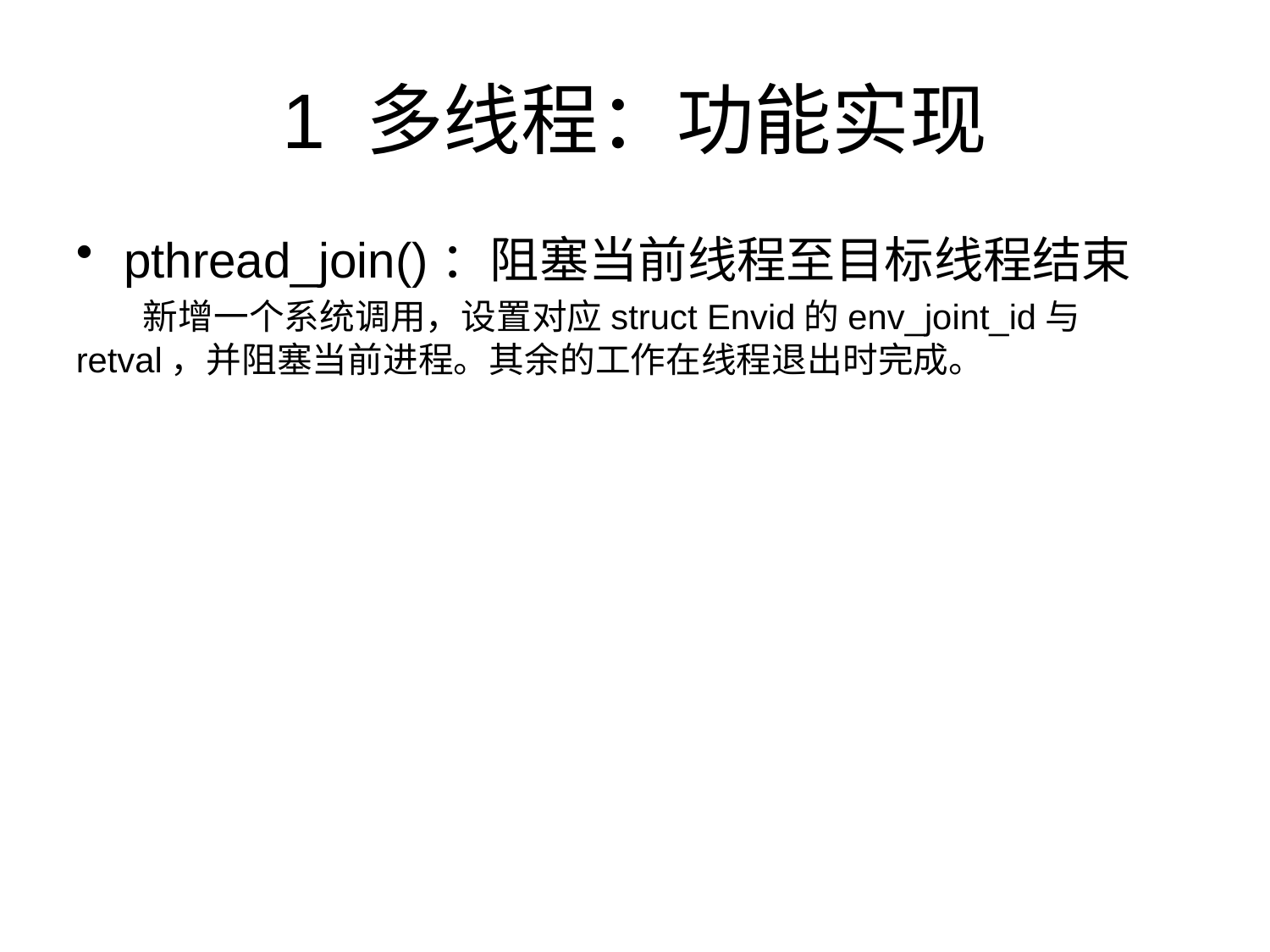

# 1 多线程：功能实现
pthread_join()：阻塞当前线程至目标线程结束
        新增一个系统调用，设置对应struct Envid的env_joint_id与retval，并阻塞当前进程。其余的工作在线程退出时完成。